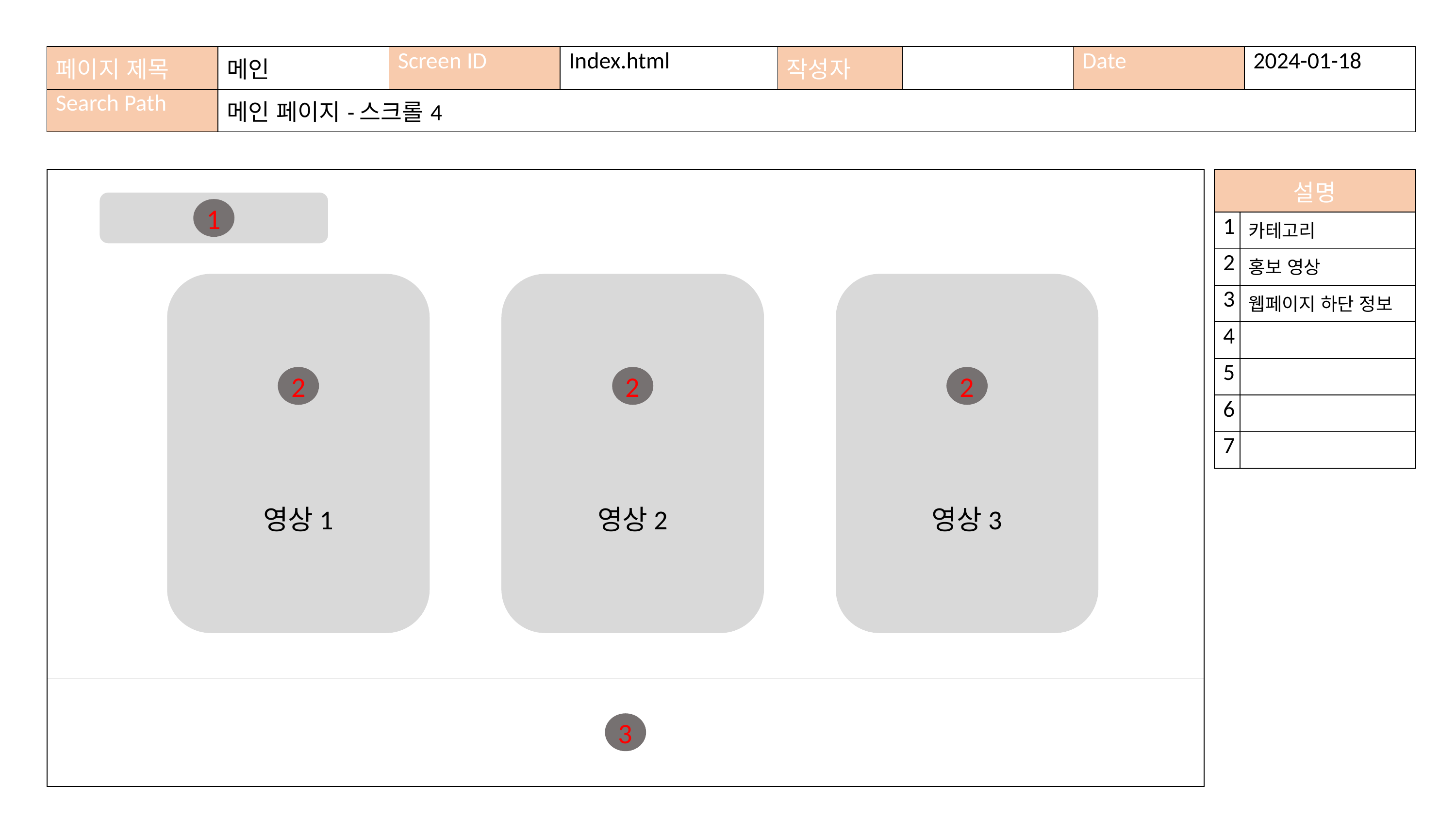

| 페이지 제목 | 메인 | Screen ID | Index.html | 작성자 |  | Date | 2024-01-18 |
| --- | --- | --- | --- | --- | --- | --- | --- |
| Search Path | 메인 페이지-스크롤4 |  |  |  |  |  |  |

| 설명 |  |
| --- | --- |
| 1 | 카테고리 |
| 2 | 홍보 영상 |
| 3 | 웹페이지 하단 정보 |
| 4 |  |
| 5 |  |
| 6 |  |
| 7 |  |

1

2
2
2
영상1
영상2
영상3
3